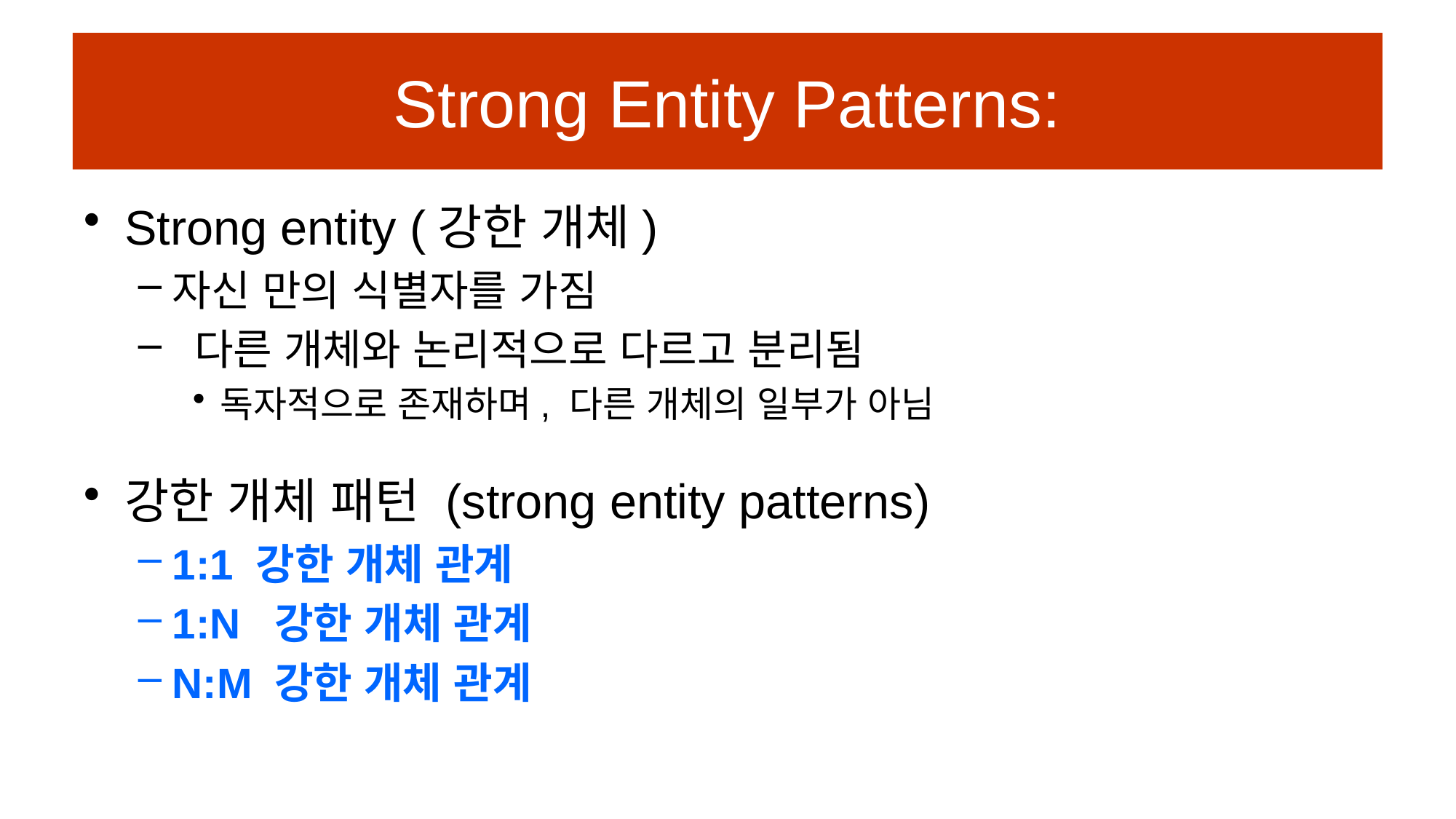

Strong Entity Patterns:
Strong entity (강한 개체)
자신 만의 식별자를 가짐
 다른 개체와 논리적으로 다르고 분리됨
독자적으로 존재하며, 다른 개체의 일부가 아님

강한 개체 패턴 (strong entity patterns)
1:1 강한 개체 관계
1:N  강한 개체 관계
N:M 강한 개체 관계